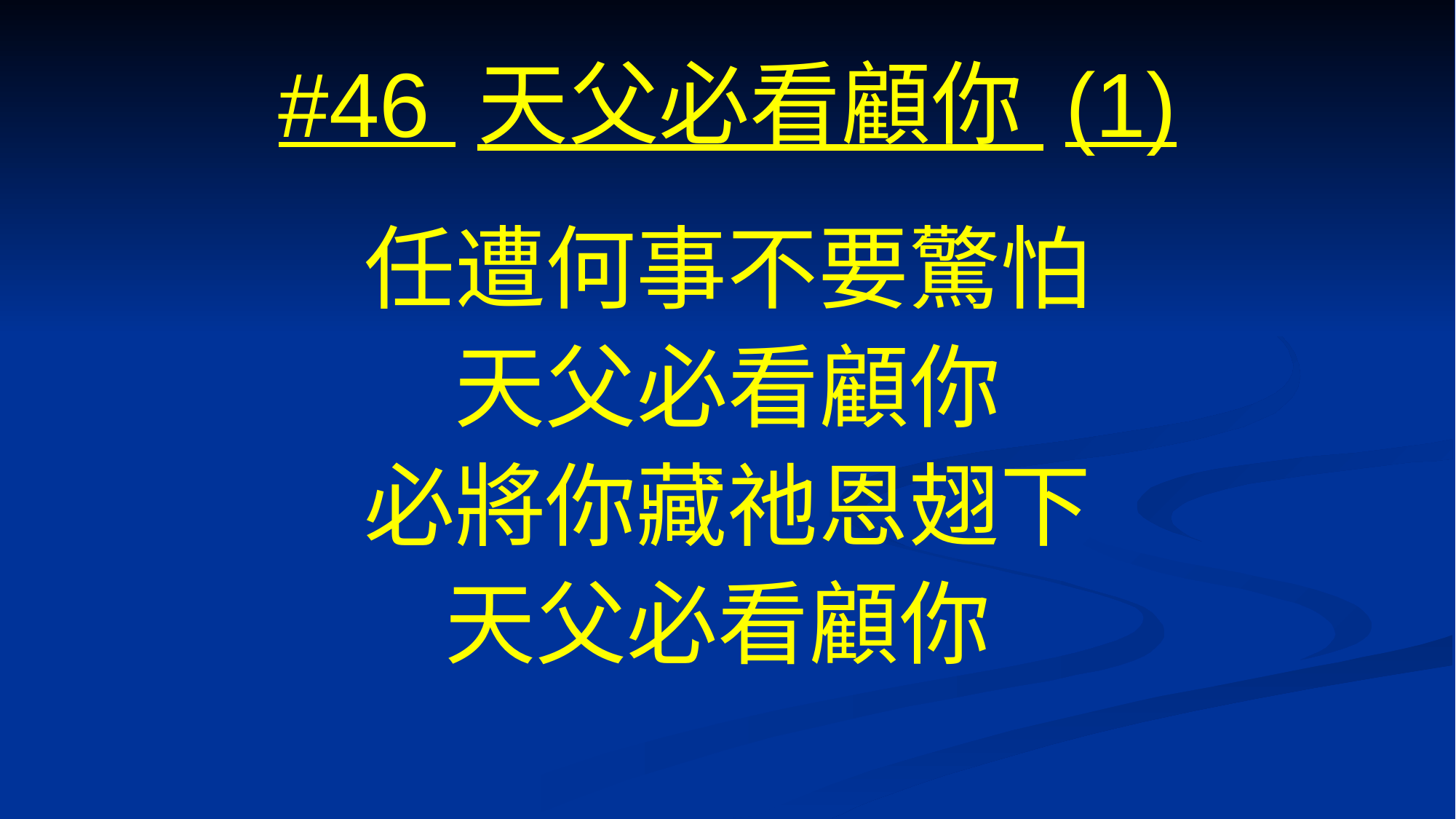

# #46 天父必看顧你 (1)
任遭何事不要驚怕
天父必看顧你
必將你藏祂恩翅下
天父必看顧你